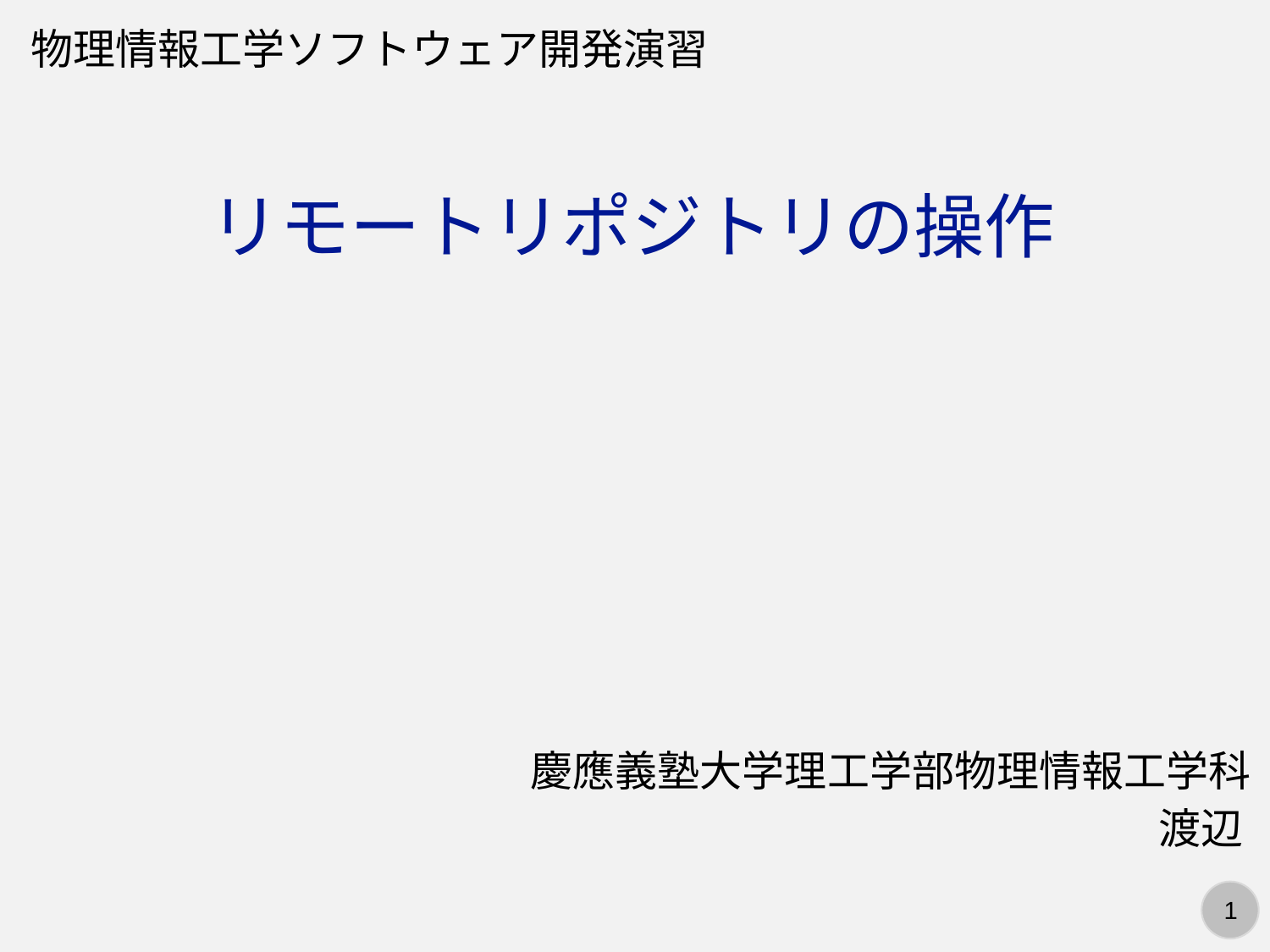

物理情報工学ソフトウェア開発演習
リモートリポジトリの操作
慶應義塾大学理工学部物理情報工学科
渡辺